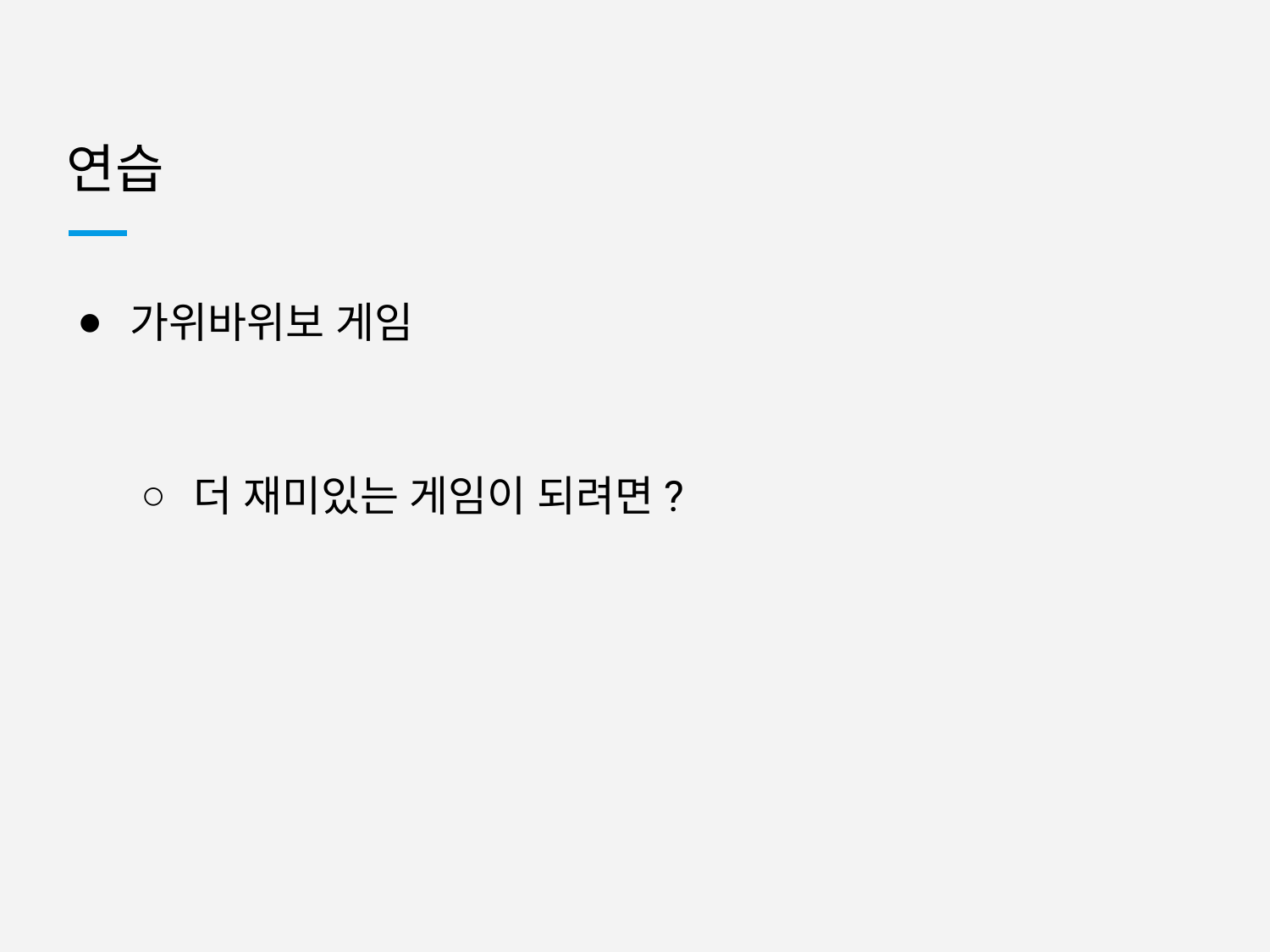

# 연습
가위바위보 게임

더 재미있는 게임이 되려면?